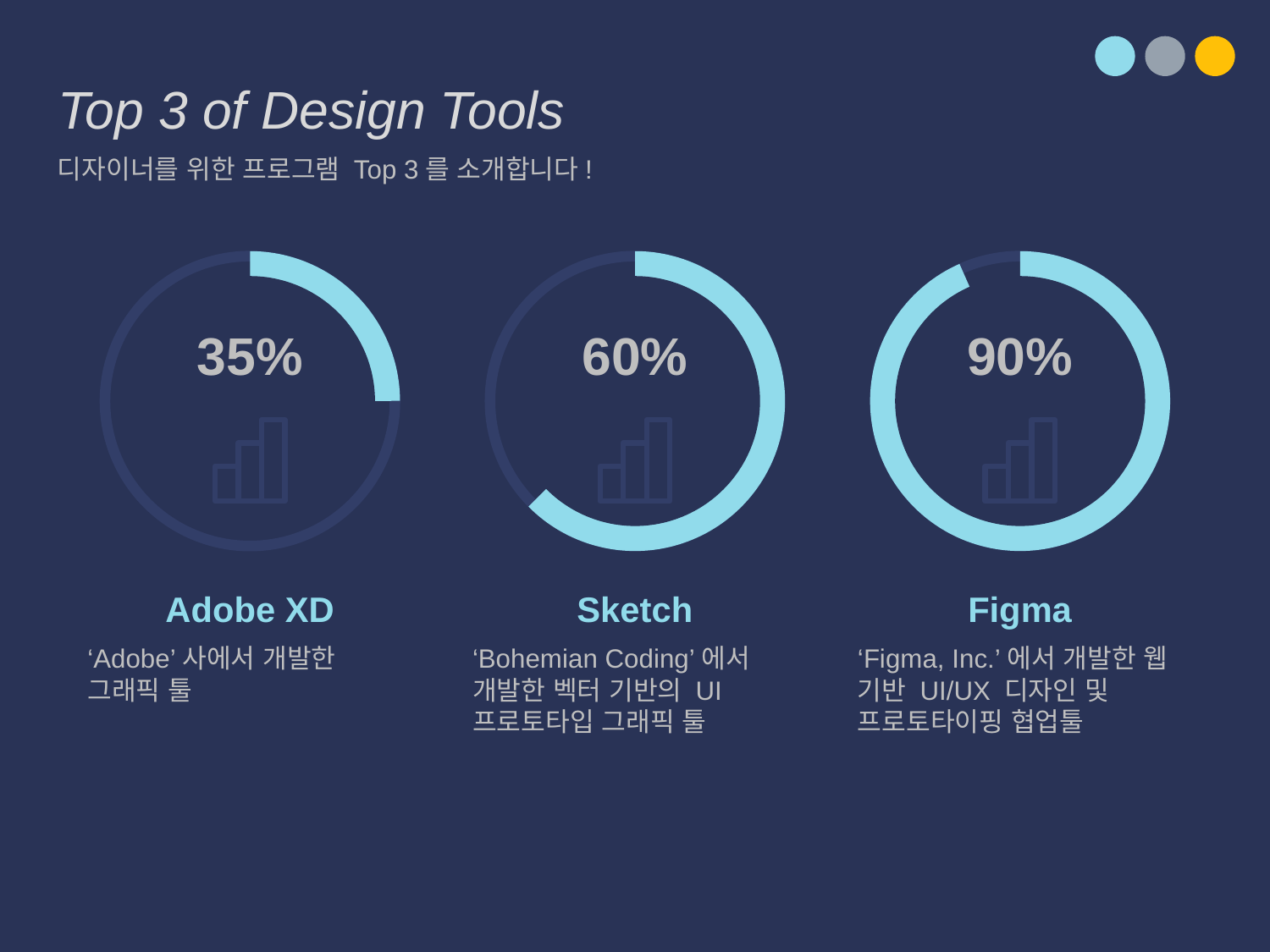

# Top 3 of Design Tools

디자이너를 위한 프로그램 Top 3를 소개합니다!

35%
60%
90%

Adobe XD
Sketch
Figma
‘Adobe’사에서 개발한 그래픽 툴
‘Bohemian Coding’에서 개발한 벡터 기반의 UI 프로토타입 그래픽 툴
‘Figma, Inc.’에서 개발한 웹 기반 UI/UX 디자인 및 프로토타이핑 협업툴